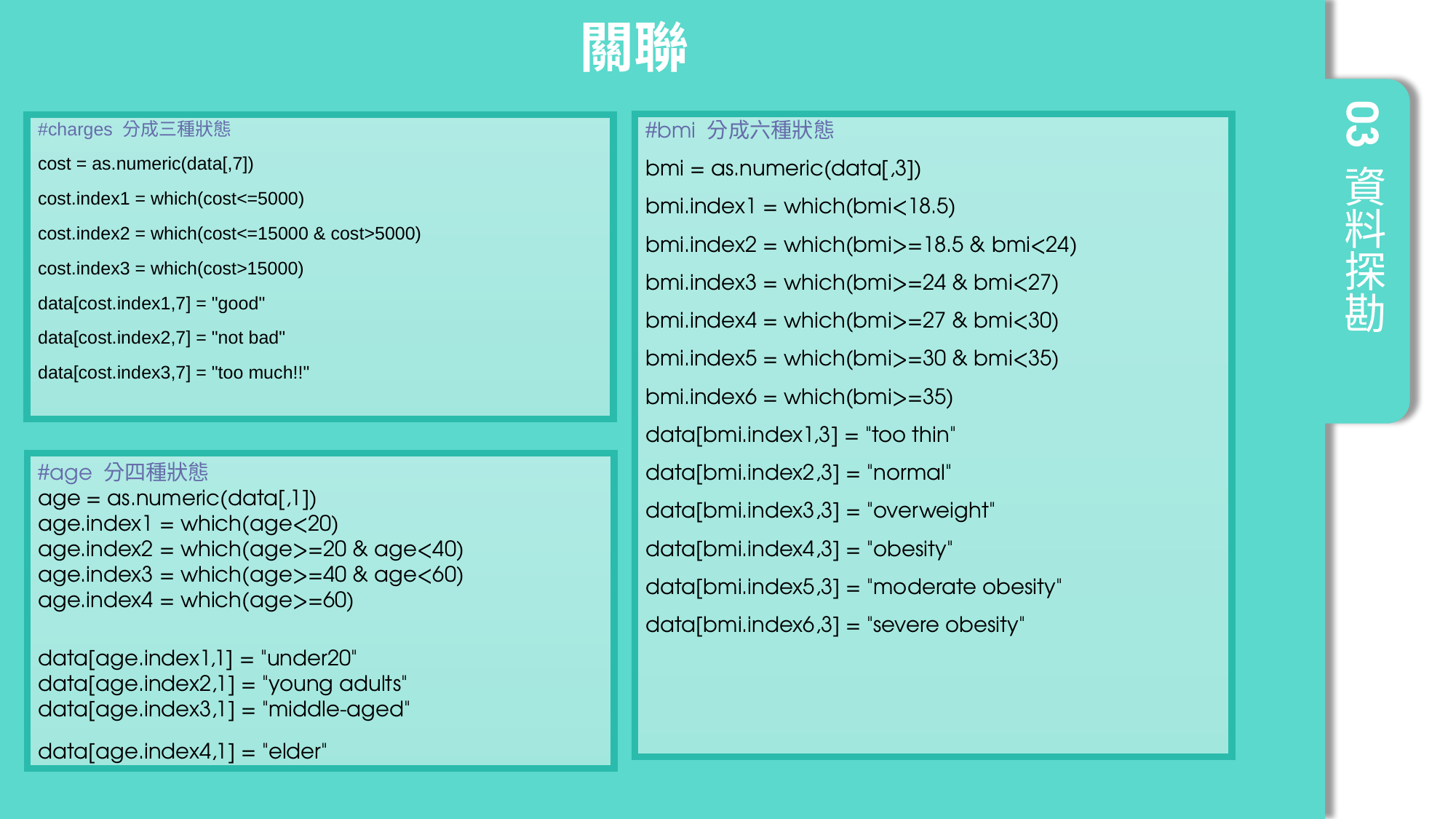

關聯
03
#bmi 分成六種狀態
bmi = as.numeric(data[,3])
bmi.index1 = which(bmi<18.5)
bmi.index2 = which(bmi>=18.5 & bmi<24)
bmi.index3 = which(bmi>=24 & bmi<27)
bmi.index4 = which(bmi>=27 & bmi<30)
bmi.index5 = which(bmi>=30 & bmi<35)
bmi.index6 = which(bmi>=35)
data[bmi.index1,3] = "too thin"
data[bmi.index2,3] = "normal"
data[bmi.index3,3] = "overweight"
data[bmi.index4,3] = "obesity"
data[bmi.index5,3] = "moderate obesity"
data[bmi.index6,3] = "severe obesity"

#charges 分成三種狀態
cost = as.numeric(data[,7])
cost.index1 = which(cost<=5000)
cost.index2 = which(cost<=15000 & cost>5000)
cost.index3 = which(cost>15000)
data[cost.index1,7] = "good"
data[cost.index2,7] = "not bad"
data[cost.index3,7] = "too much!!"

資料探勘
#age 分四種狀態
age = as.numeric(data[,1])
age.index1 = which(age<20)
age.index2 = which(age>=20 & age<40)
age.index3 = which(age>=40 & age<60)
age.index4 = which(age>=60)

data[age.index1,1] = "under20"
data[age.index2,1] = "young adults"
data[age.index3,1] = "middle-aged"
data[age.index4,1] = "elder"